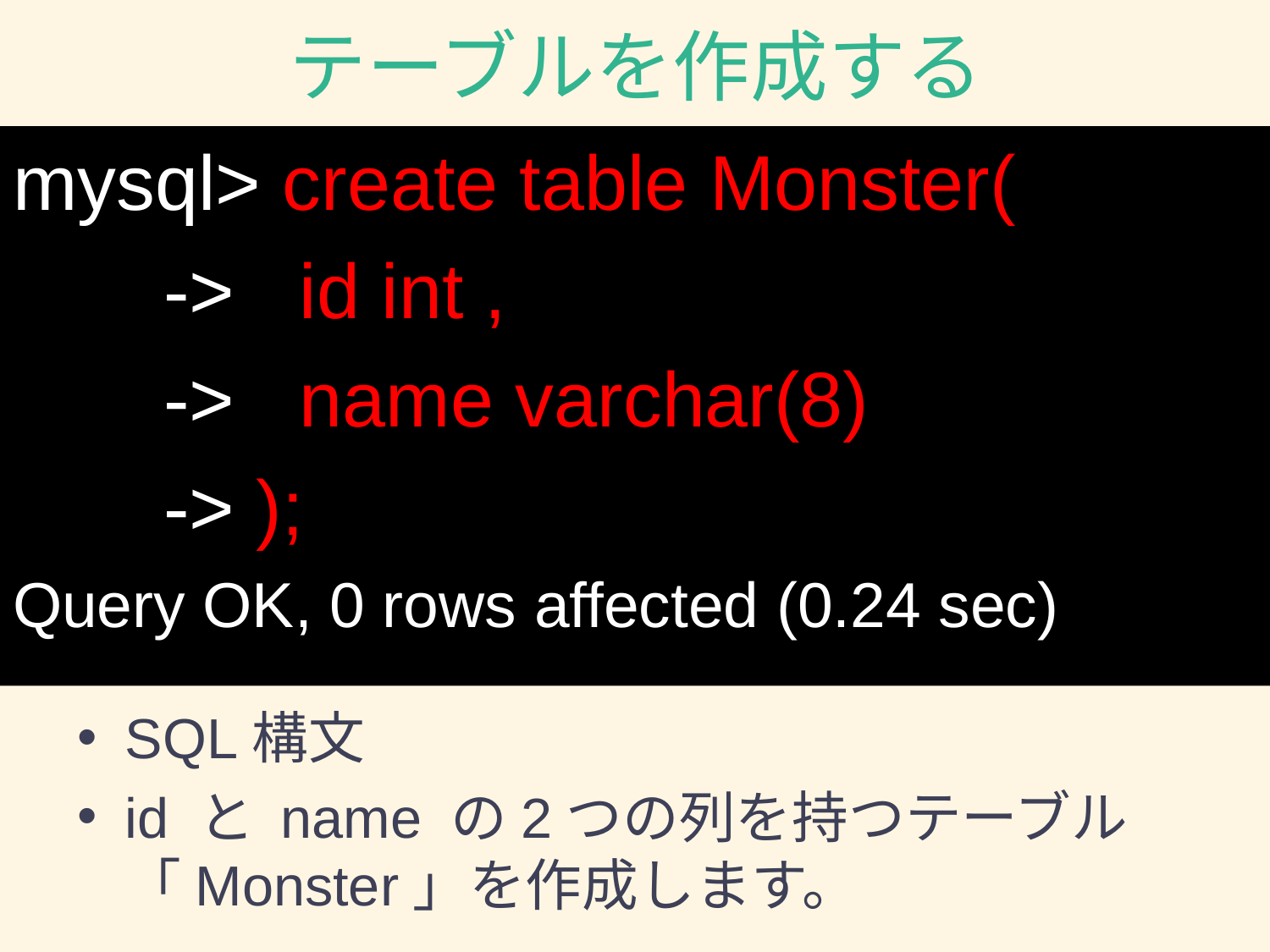

# テーブルを作成する
mysql> ﻿create table Monster(
       ->   id int ,
       ->   name varchar(8)
       -> );
Query OK, 0 rows affected (0.24 sec)
これから操作するデータベースを指定します。
SQL構文
id と name の2つの列を持つテーブル「Monster」を作成します。